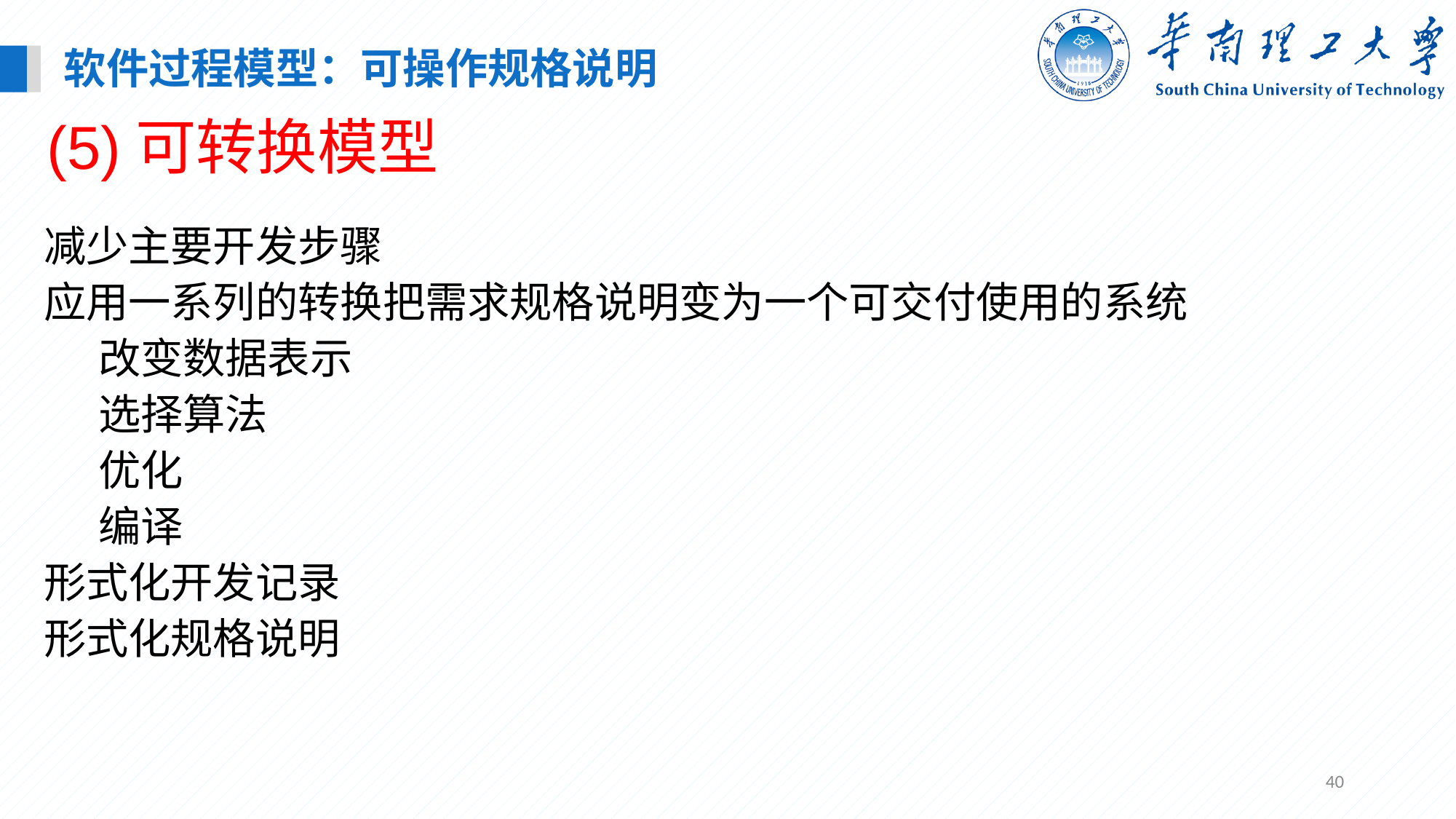

软件过程模型：可操作规格说明
(5)可转换模型
减少主要开发步骤
应用一系列的转换把需求规格说明变为一个可交付使用的系统
改变数据表示
选择算法
优化
编译
形式化开发记录
形式化规格说明
40